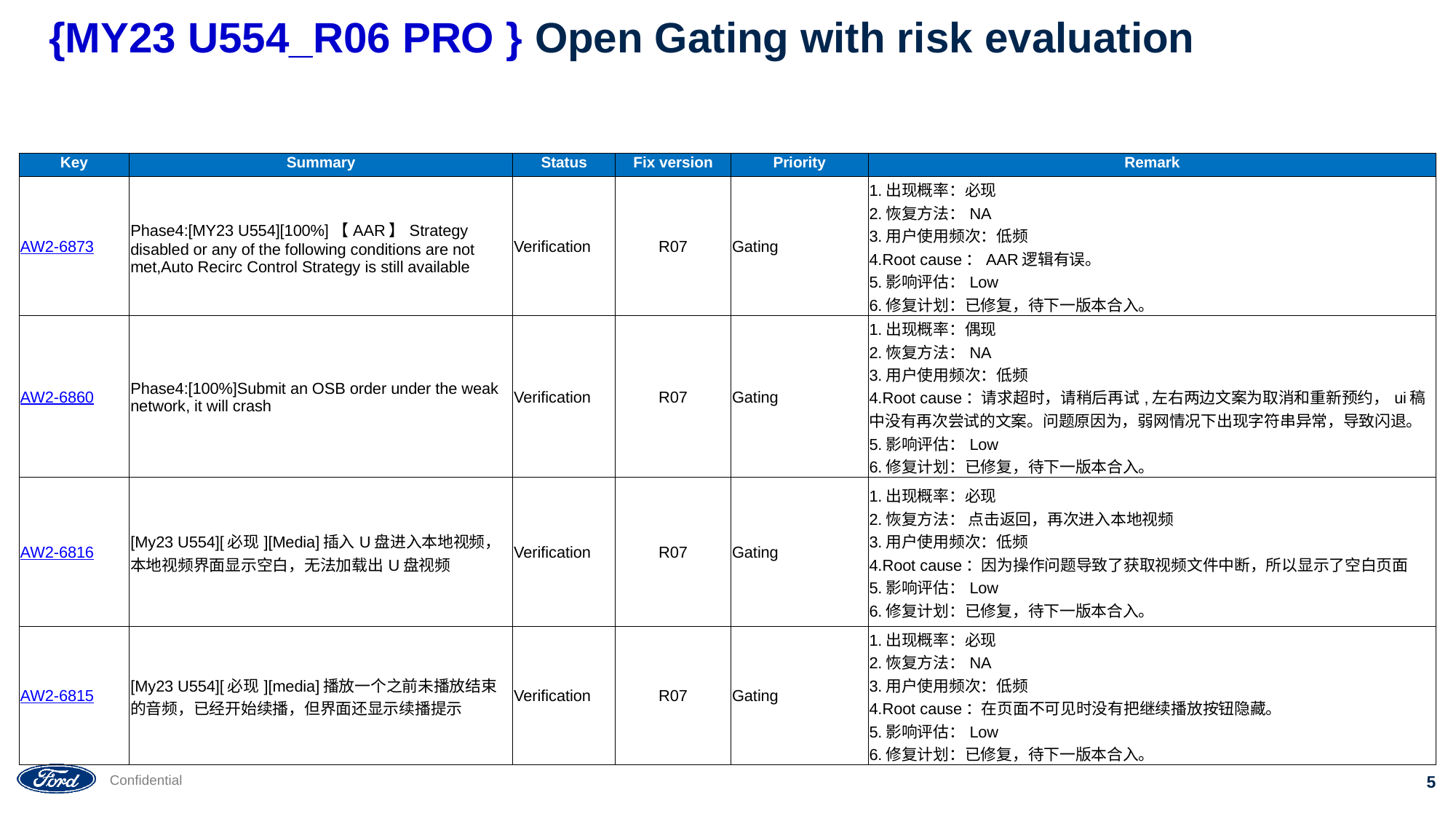

# {MY23 U554_R06 PRO } Open Gating with risk evaluation
| Key | Summary | Status | Fix version | Priority | Remark |
| --- | --- | --- | --- | --- | --- |
| AW2-6873 | Phase4:[MY23 U554][100%]【AAR】Strategy disabled or any of the following conditions are not met,Auto Recirc Control Strategy is still available | Verification | R07 | Gating | 1.出现概率：必现 2.恢复方法：NA 3.用户使用频次：低频 4.Root cause：AAR逻辑有误。 5.影响评估：Low 6.修复计划：已修复，待下一版本合入。 |
| AW2-6860 | Phase4:[100%]Submit an OSB order under the weak network, it will crash | Verification | R07 | Gating | 1.出现概率：偶现 2.恢复方法：NA 3.用户使用频次：低频 4.Root cause：请求超时，请稍后再试,左右两边文案为取消和重新预约，ui稿中没有再次尝试的文案。问题原因为，弱网情况下出现字符串异常，导致闪退。 5.影响评估：Low 6.修复计划：已修复，待下一版本合入。 |
| AW2-6816 | [My23 U554][必现][Media]插入U盘进入本地视频，本地视频界面显示空白，无法加载出U盘视频 | Verification | R07 | Gating | 1.出现概率：必现 2.恢复方法： 点击返回，再次进入本地视频 3.用户使用频次：低频 4.Root cause：因为操作问题导致了获取视频文件中断，所以显示了空白页面 5.影响评估：Low 6.修复计划：已修复，待下一版本合入。 |
| AW2-6815 | [My23 U554][必现][media]播放一个之前未播放结束的音频，已经开始续播，但界面还显示续播提示 | Verification | R07 | Gating | 1.出现概率：必现 2.恢复方法：NA 3.用户使用频次：低频 4.Root cause：在页面不可见时没有把继续播放按钮隐藏。 5.影响评估：Low 6.修复计划：已修复，待下一版本合入。 |